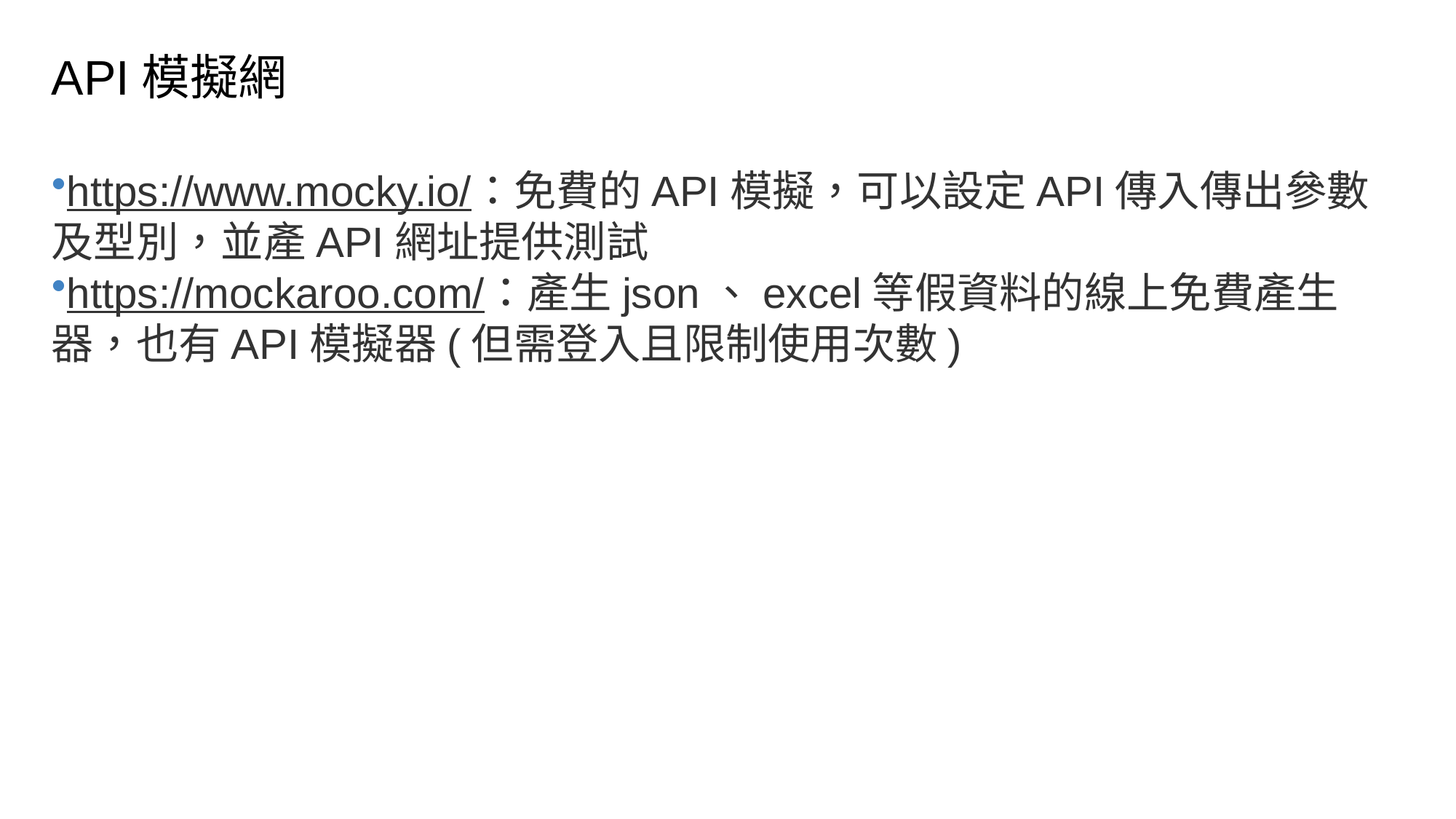

# API模擬網

https://www.mocky.io/：免費的API模擬，可以設定API傳入傳出參數及型別，並產API網址提供測試
https://mockaroo.com/：產生json、excel等假資料的線上免費產生器，也有API模擬器(但需登入且限制使用次數)